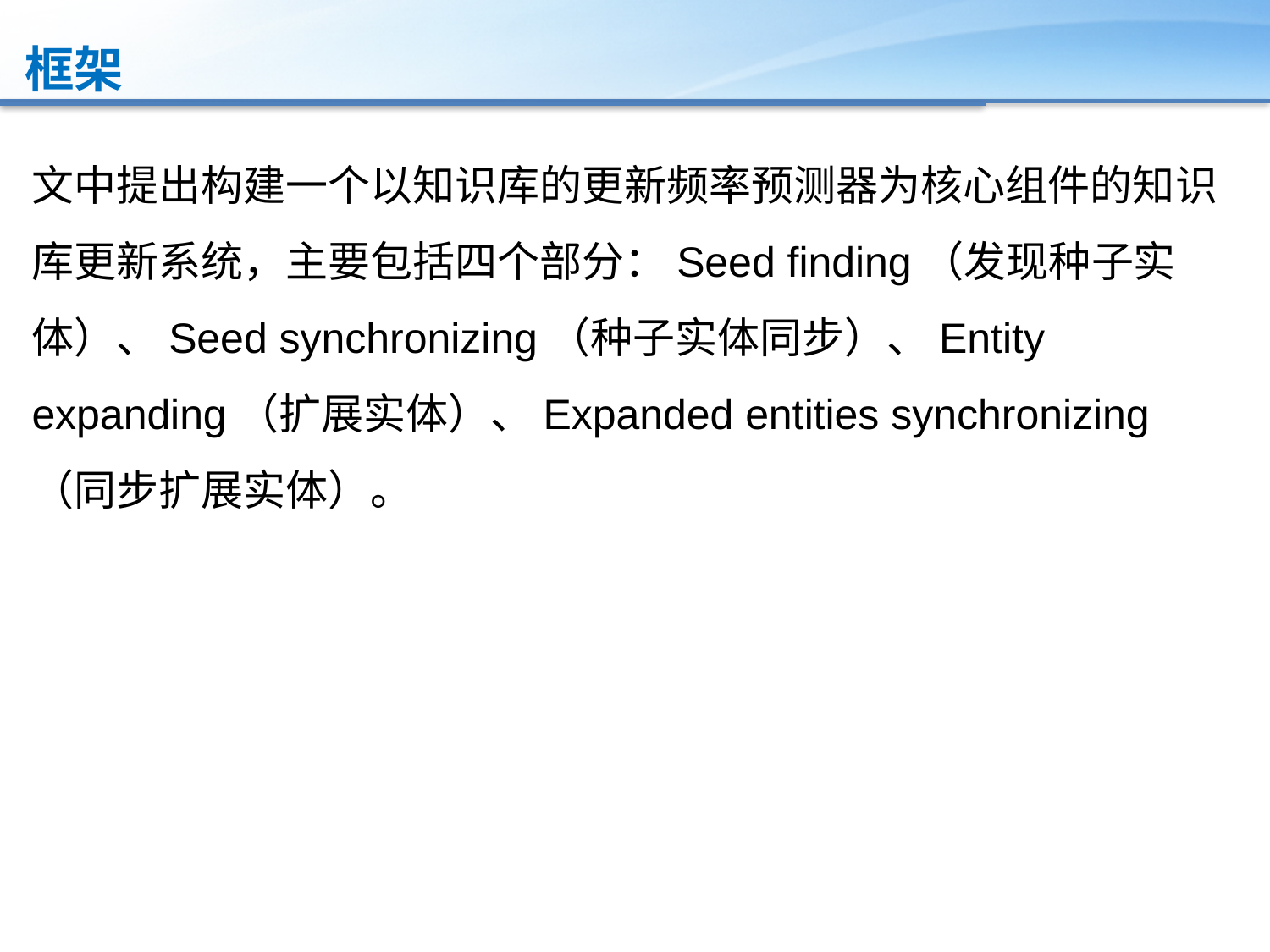

框架
文中提出构建一个以知识库的更新频率预测器为核心组件的知识库更新系统，主要包括四个部分：Seed finding（发现种子实体）、Seed synchronizing（种子实体同步）、Entity expanding（扩展实体）、Expanded entities synchronizing（同步扩展实体）。